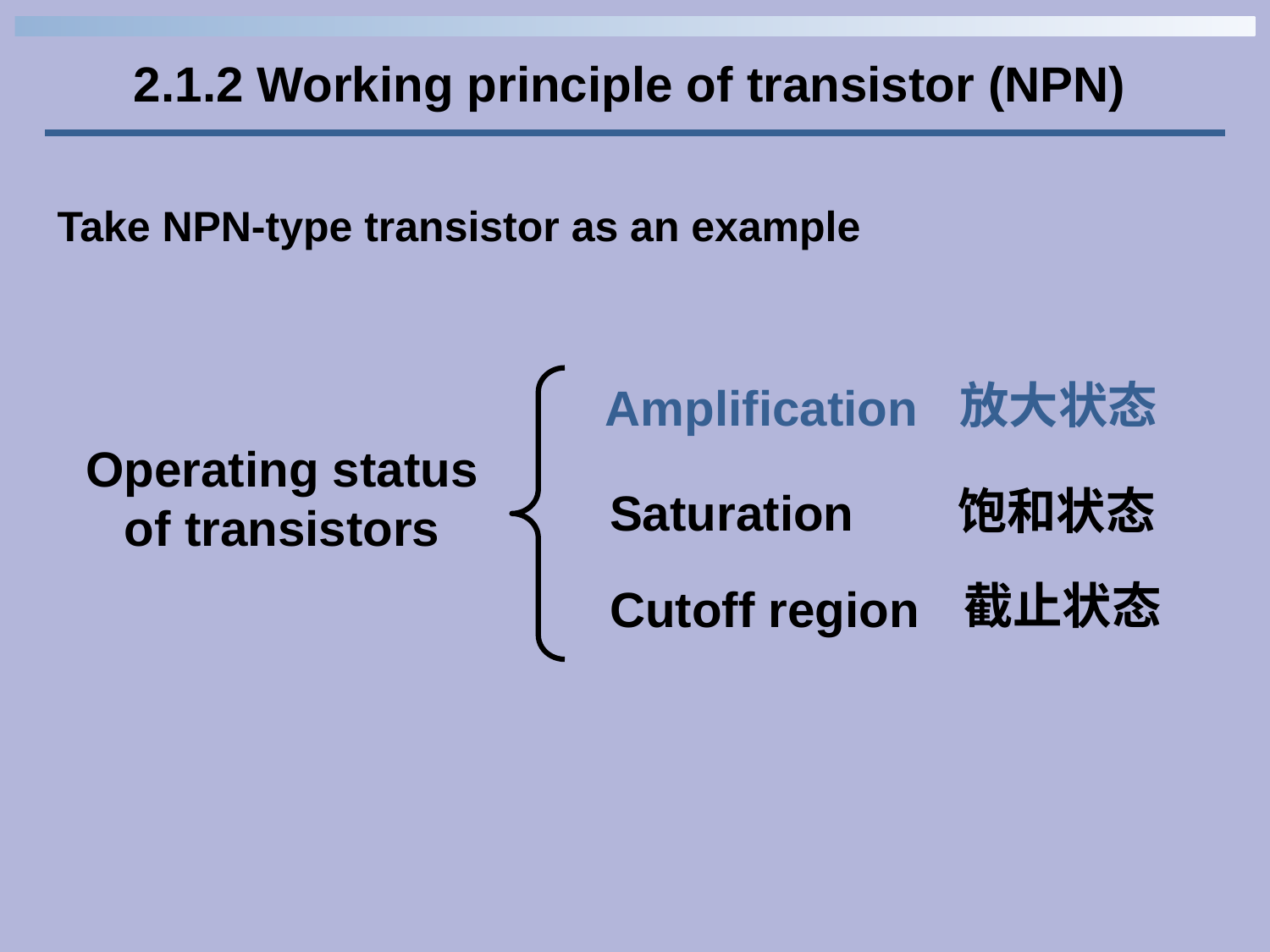

2.1.2 Working principle of transistor (NPN)

Take NPN-type transistor as an example

放大状态
饱和状态
截止状态
Amplification
Saturation
Cutoff region
Operating status of transistors